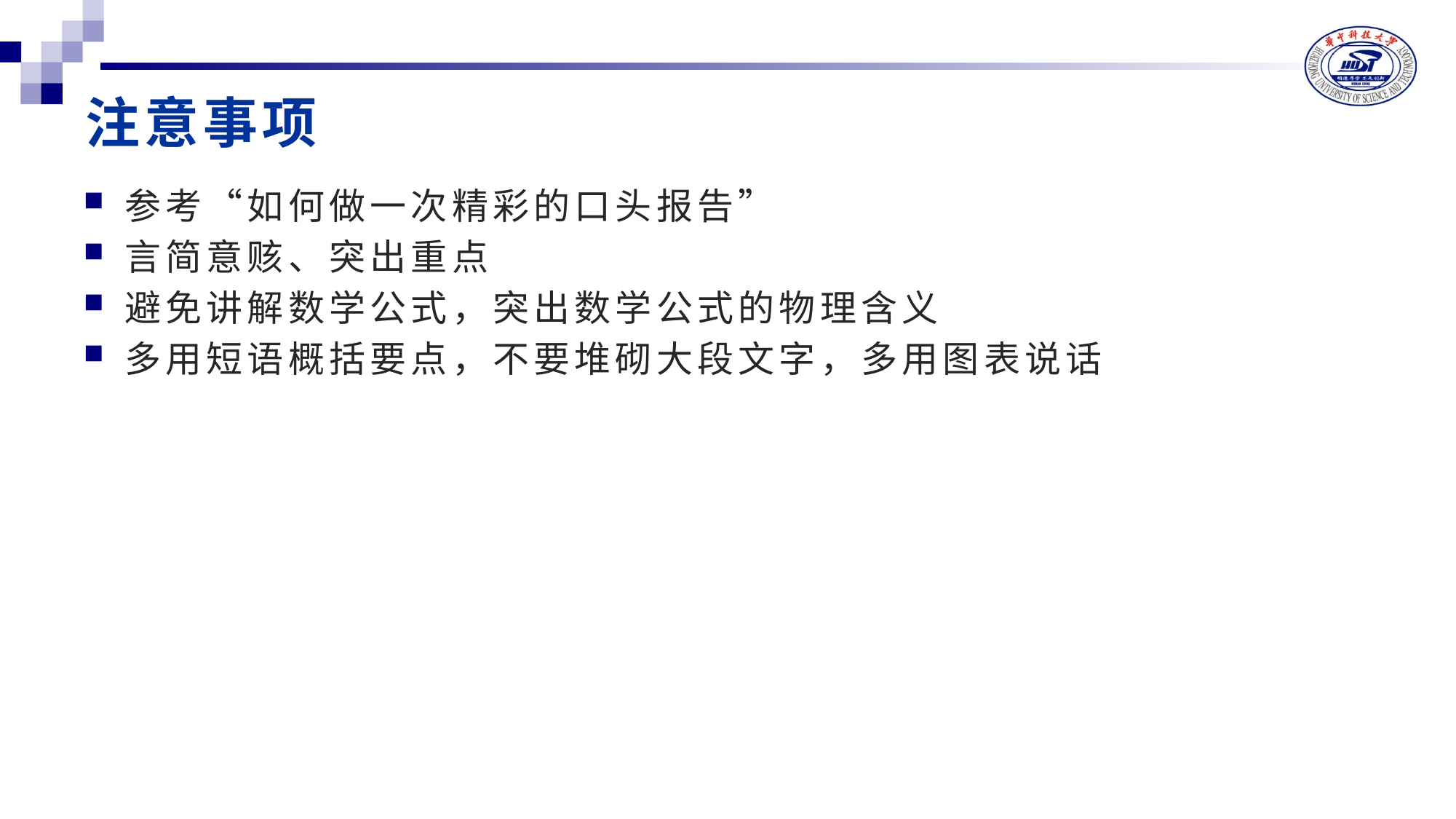

# 注意事项
参考“如何做一次精彩的口头报告”
言简意赅、突出重点
避免讲解数学公式，突出数学公式的物理含义
多用短语概括要点，不要堆砌大段文字，多用图表说话